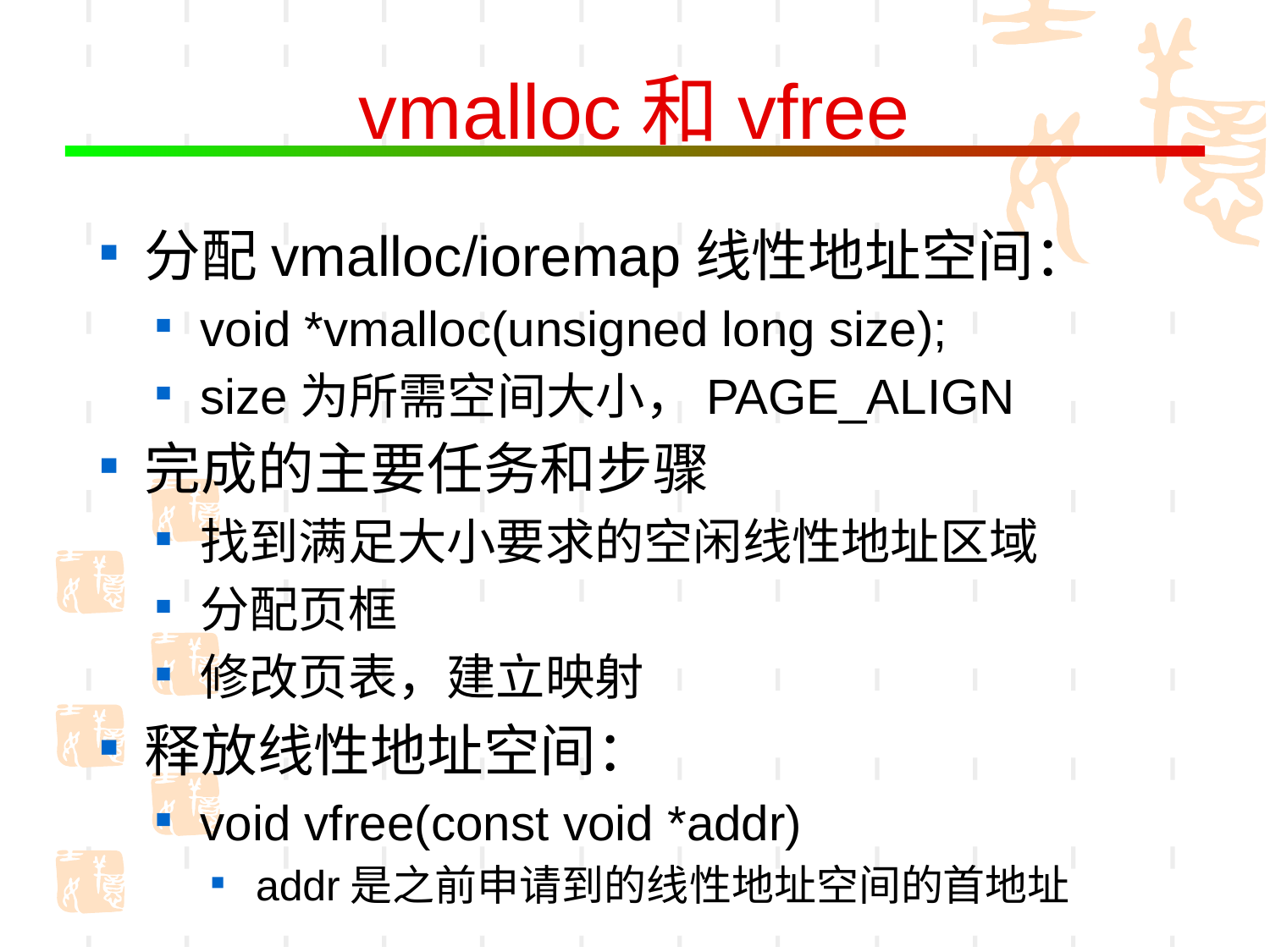

# vmalloc和vfree
分配vmalloc/ioremap线性地址空间：
void *vmalloc(unsigned long size);
size为所需空间大小，PAGE_ALIGN
完成的主要任务和步骤
找到满足大小要求的空闲线性地址区域
分配页框
修改页表，建立映射
释放线性地址空间：
void vfree(const void *addr)
addr是之前申请到的线性地址空间的首地址